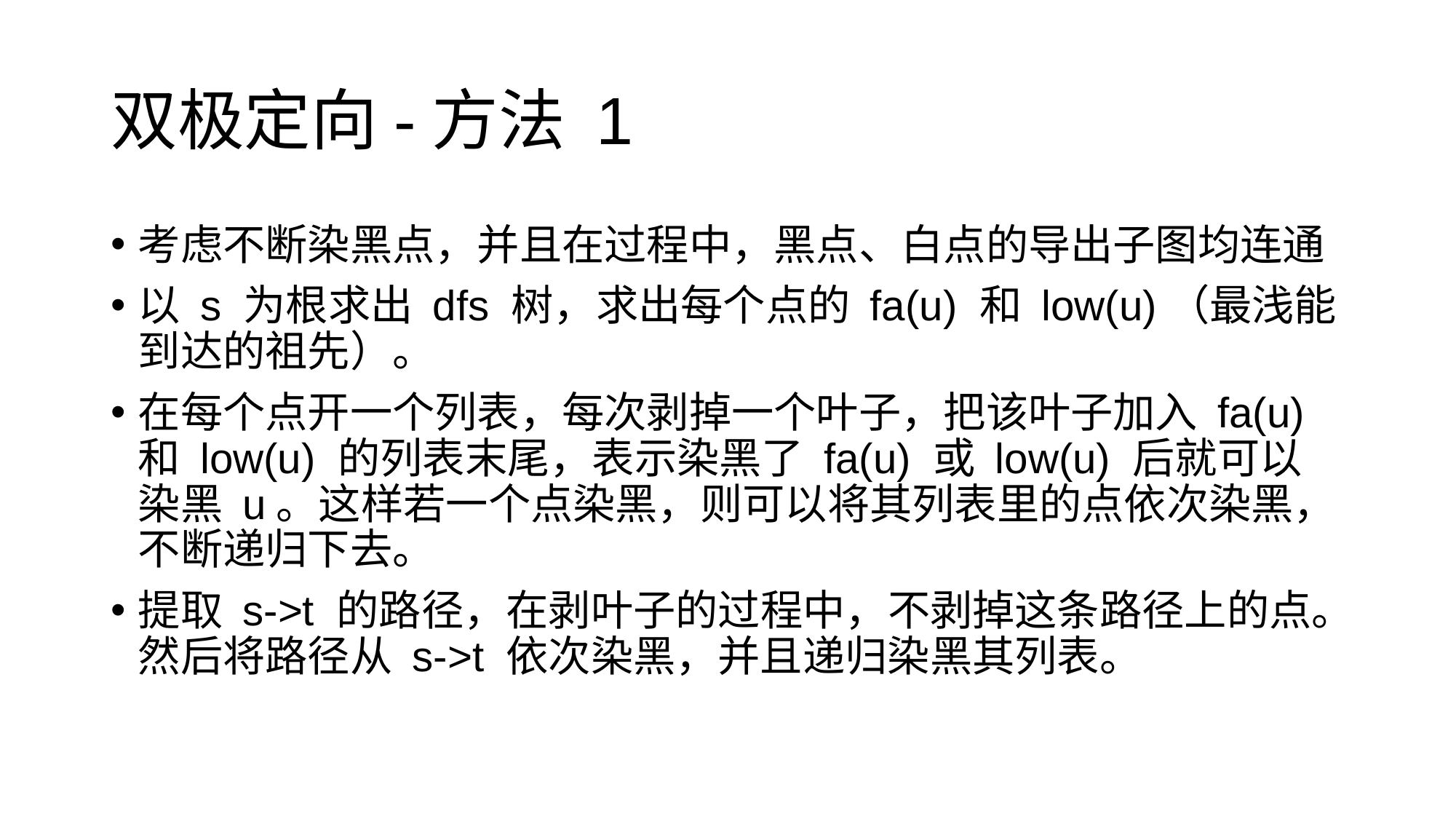

# 双极定向-方法 1
考虑不断染黑点，并且在过程中，黑点、白点的导出子图均连通
以 s 为根求出 dfs 树，求出每个点的 fa(u) 和 low(u)（最浅能到达的祖先）。
在每个点开一个列表，每次剥掉一个叶子，把该叶子加入 fa(u) 和 low(u) 的列表末尾，表示染黑了 fa(u) 或 low(u) 后就可以染黑 u。这样若一个点染黑，则可以将其列表里的点依次染黑，不断递归下去。
提取 s->t 的路径，在剥叶子的过程中，不剥掉这条路径上的点。然后将路径从 s->t 依次染黑，并且递归染黑其列表。